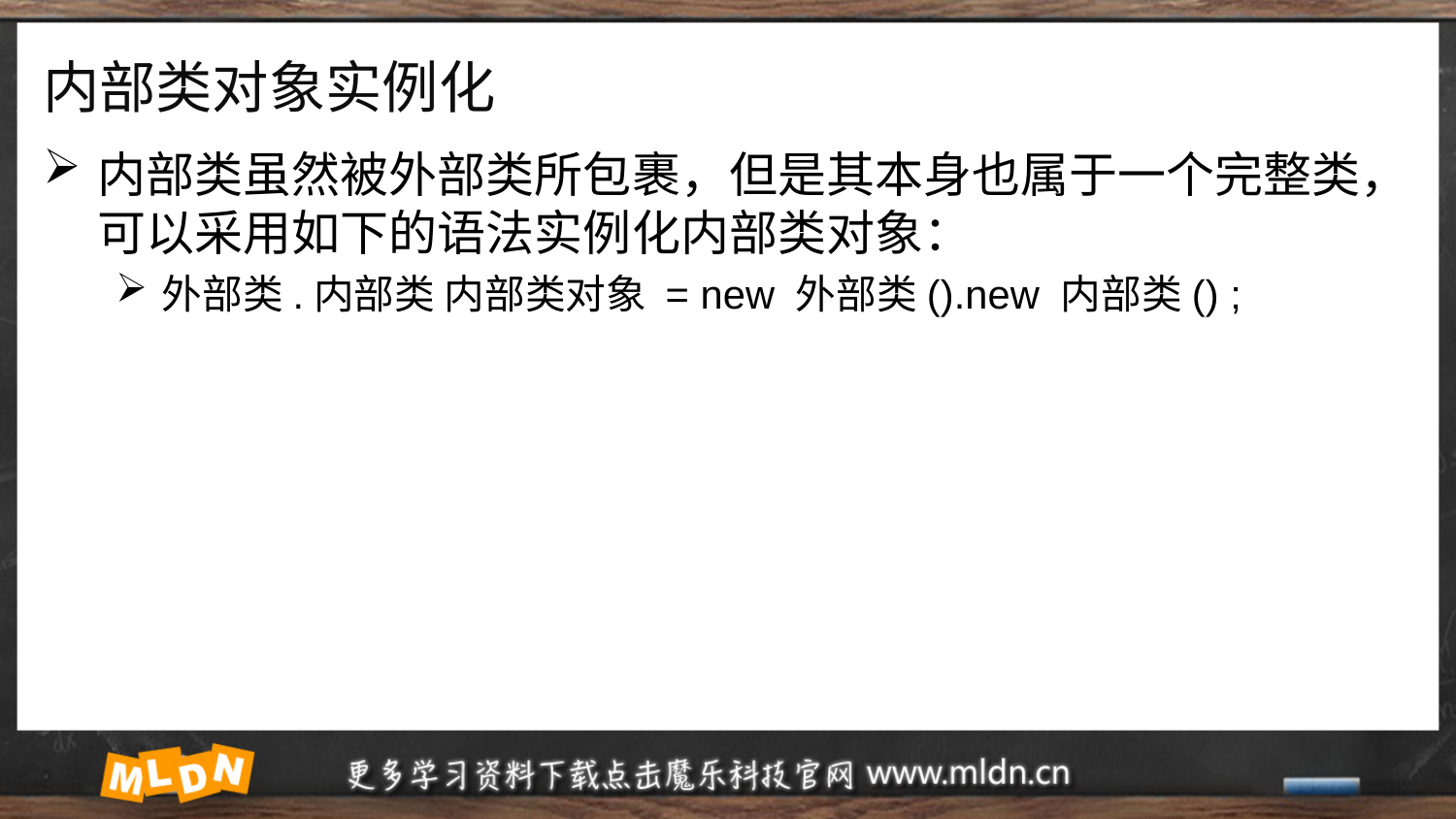

# 内部类对象实例化
内部类虽然被外部类所包裹，但是其本身也属于一个完整类，可以采用如下的语法实例化内部类对象：
外部类.内部类 内部类对象 = new 外部类().new 内部类() ;